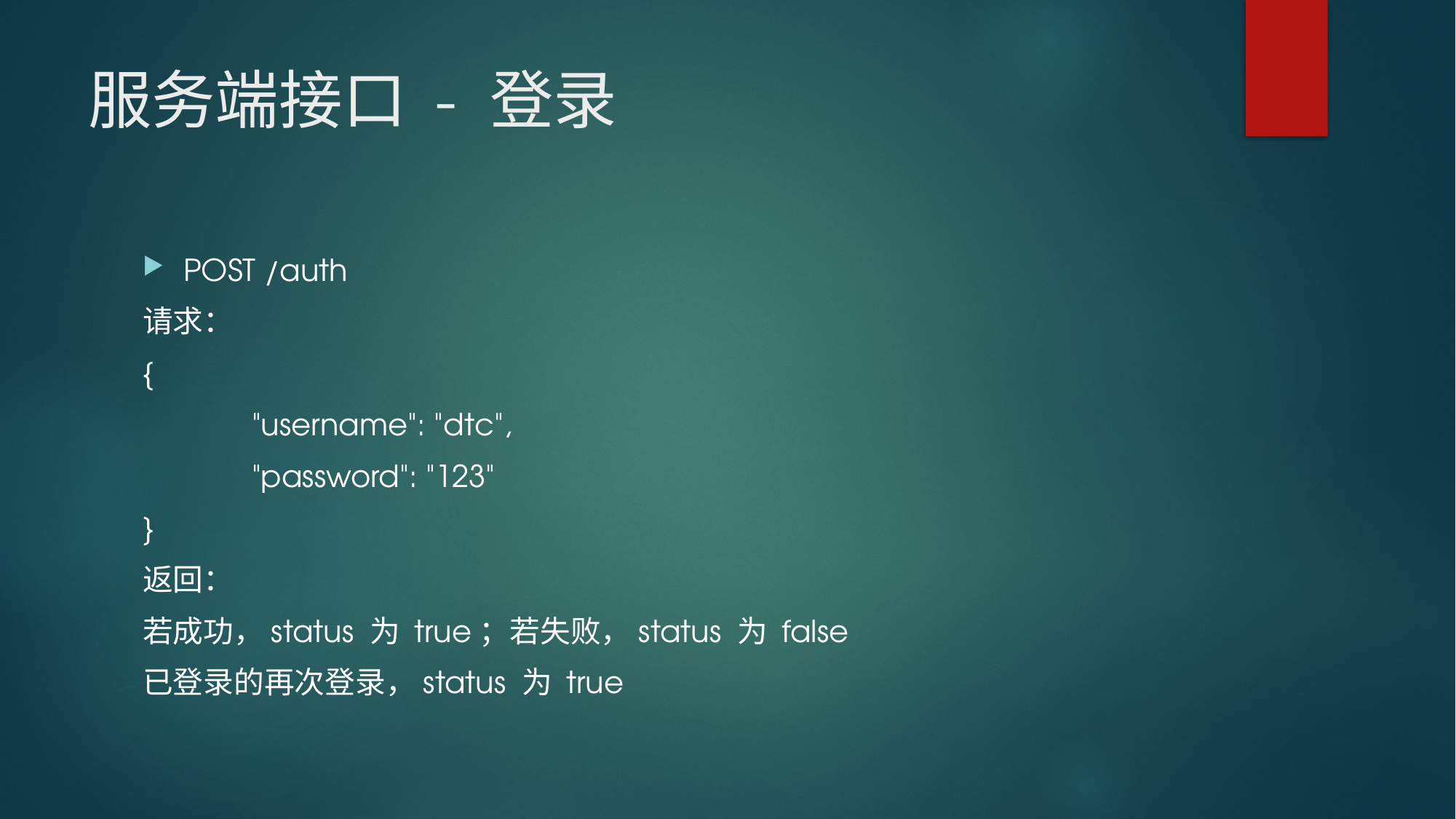

# 服务端接口 - 登录
POST /auth
请求：
{
	"username": "dtc",
	"password": "123"
}
返回：
若成功，status 为 true；若失败，status 为 false
已登录的再次登录，status 为 true